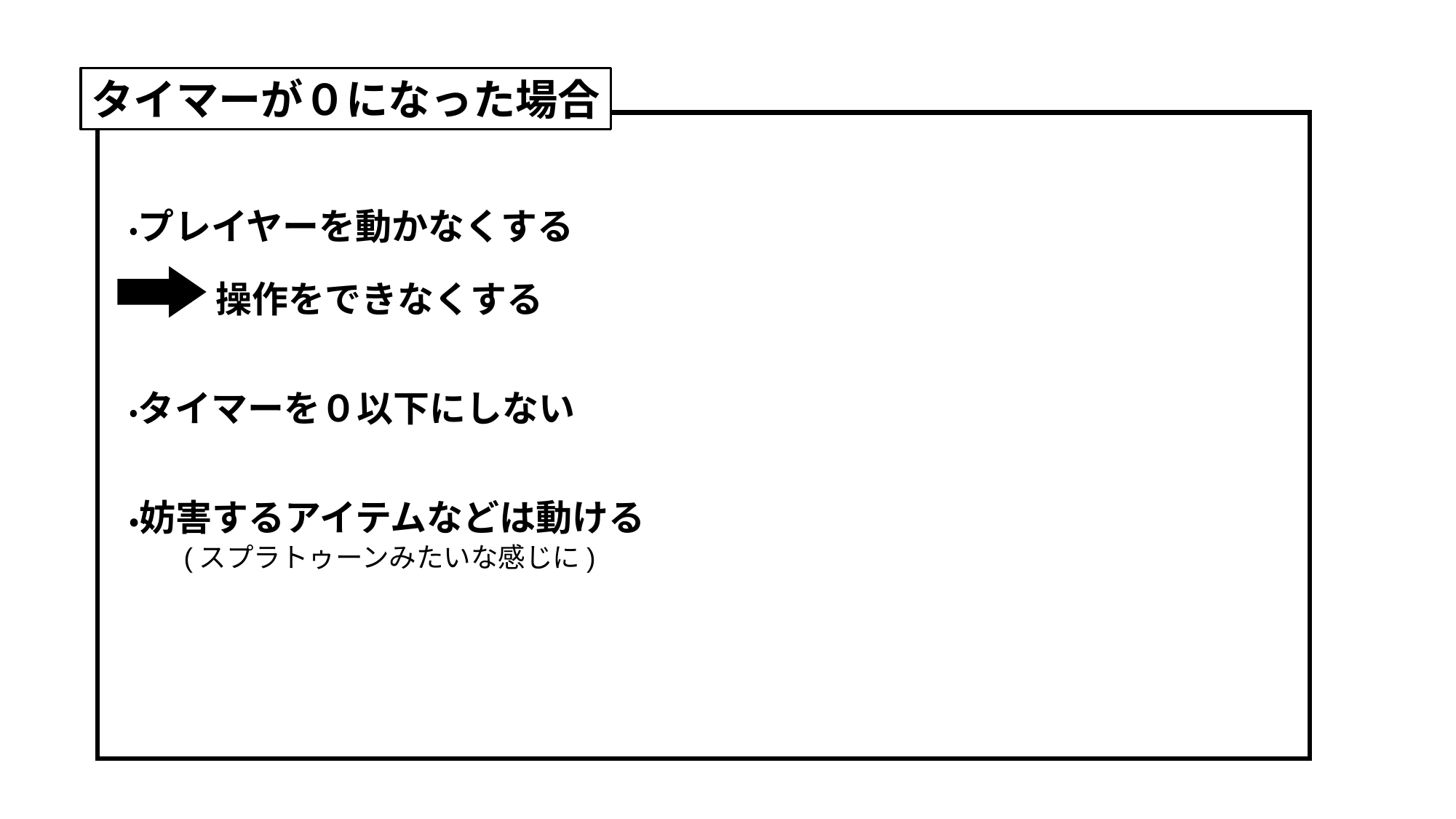

タイマーが０になった場合

・プレイヤーを動かなくする

操作をできなくする
・タイマーを０以下にしない
・妨害するアイテムなどは動ける
(スプラトゥーンみたいな感じに)